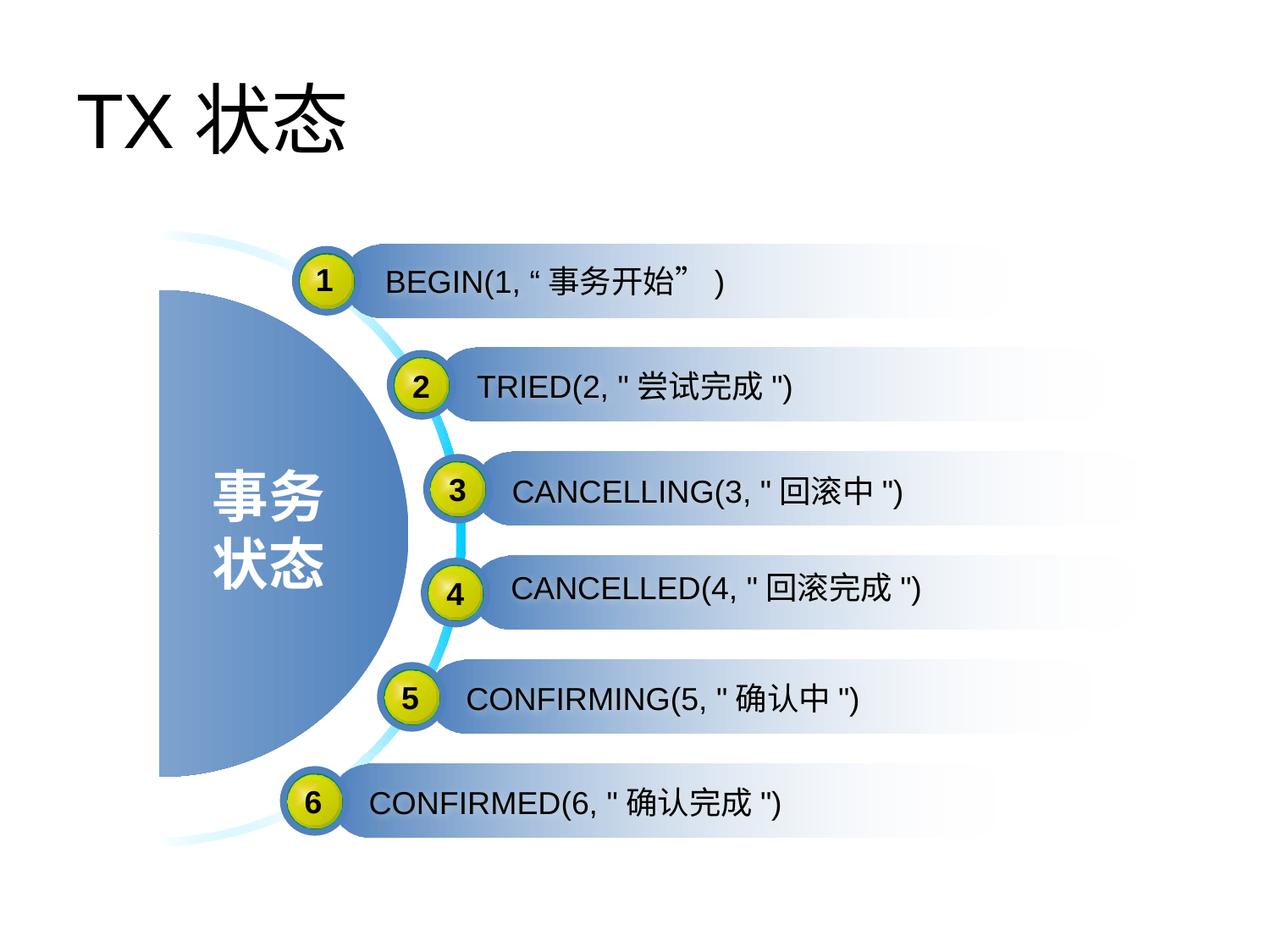

# TX状态

1
BEGIN(1, “事务开始”)

2
TRIED(2, "尝试完成")

3
CANCELLING(3, "回滚中")
事务
状态

CANCELLED(4, "回滚完成")
4

5
CONFIRMING(5, "确认中")

6
CONFIRMED(6, "确认完成")